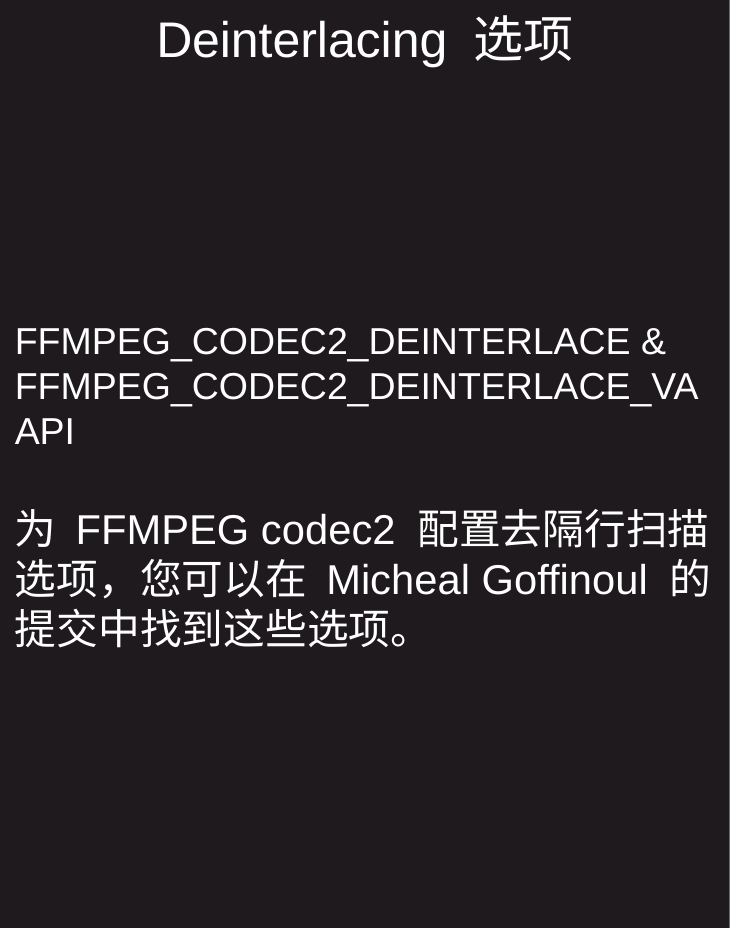

Deinterlacing 选项
FFMPEG_CODEC2_DEINTERLACE & FFMPEG_CODEC2_DEINTERLACE_VAAPI

为 FFMPEG codec2 配置去隔行扫描选项，您可以在 Micheal Goffinoul 的提交中找到这些选项。